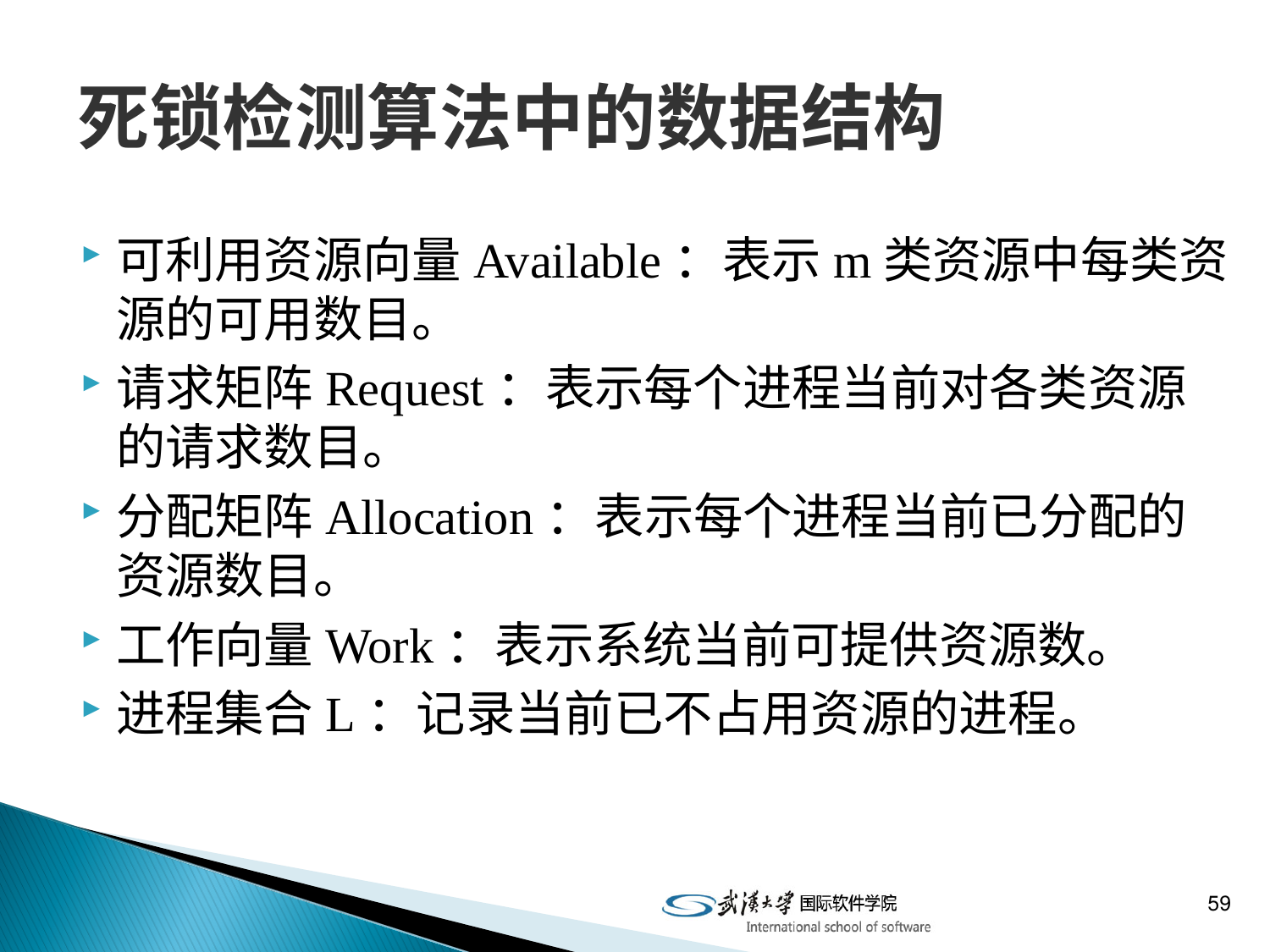

# 死锁检测算法中的数据结构
可利用资源向量Available：表示m类资源中每类资源的可用数目。
请求矩阵Request：表示每个进程当前对各类资源的请求数目。
分配矩阵Allocation：表示每个进程当前已分配的资源数目。
工作向量Work：表示系统当前可提供资源数。
进程集合L：记录当前已不占用资源的进程。